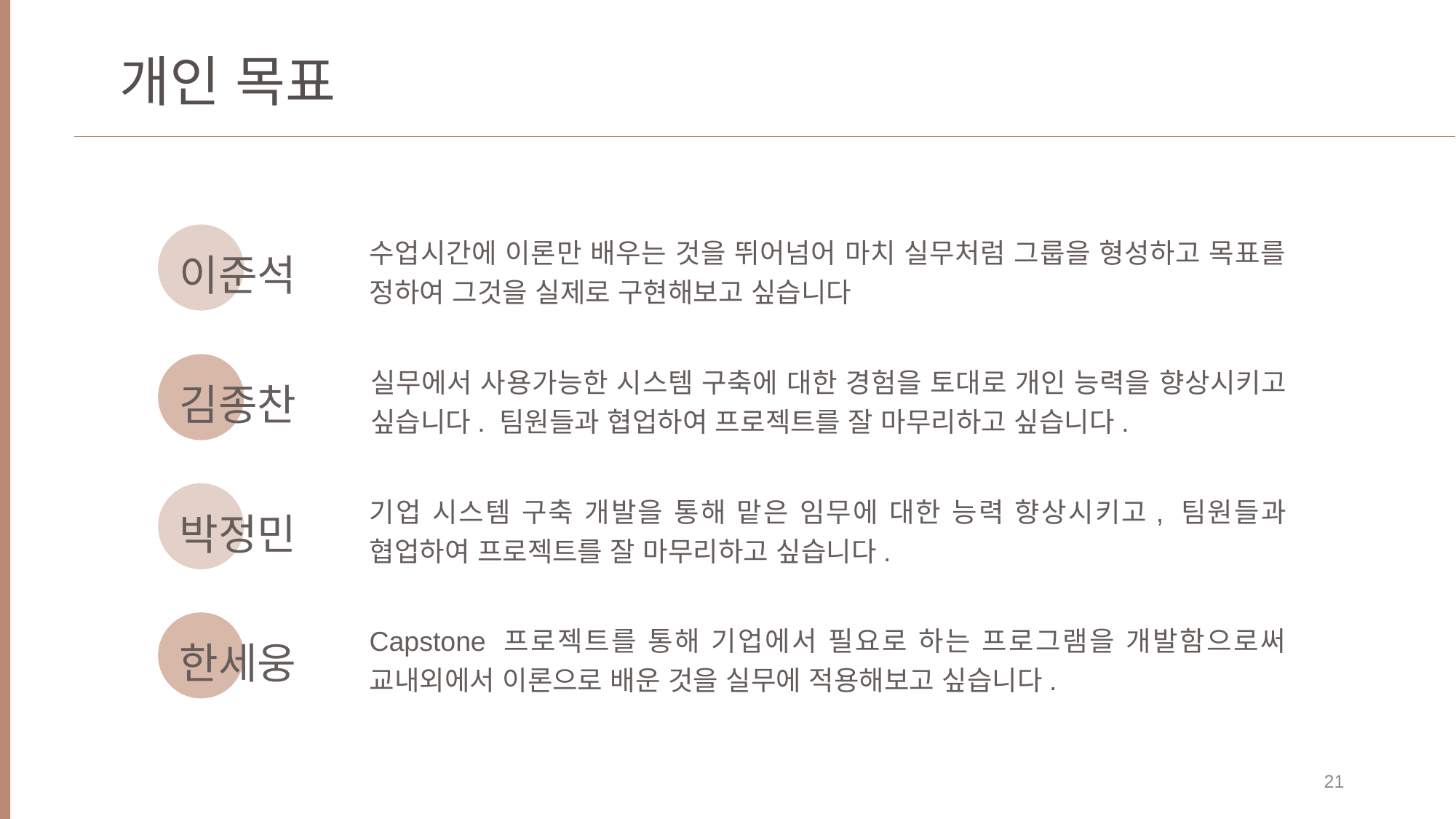

개인 목표
수업시간에 이론만 배우는 것을 뛰어넘어 마치 실무처럼 그룹을 형성하고 목표를 정하여 그것을 실제로 구현해보고 싶습니다

이준석
실무에서 사용가능한 시스템 구축에 대한 경험을 토대로 개인 능력을 향상시키고 싶습니다. 팀원들과 협업하여 프로젝트를 잘 마무리하고 싶습니다.

김종찬
기업 시스템 구축 개발을 통해 맡은 임무에 대한 능력 향상시키고, 팀원들과 협업하여 프로젝트를 잘 마무리하고 싶습니다.

박정민
Capstone 프로젝트를 통해 기업에서 필요로 하는 프로그램을 개발함으로써 교내외에서 이론으로 배운 것을 실무에 적용해보고 싶습니다.

한세웅
21